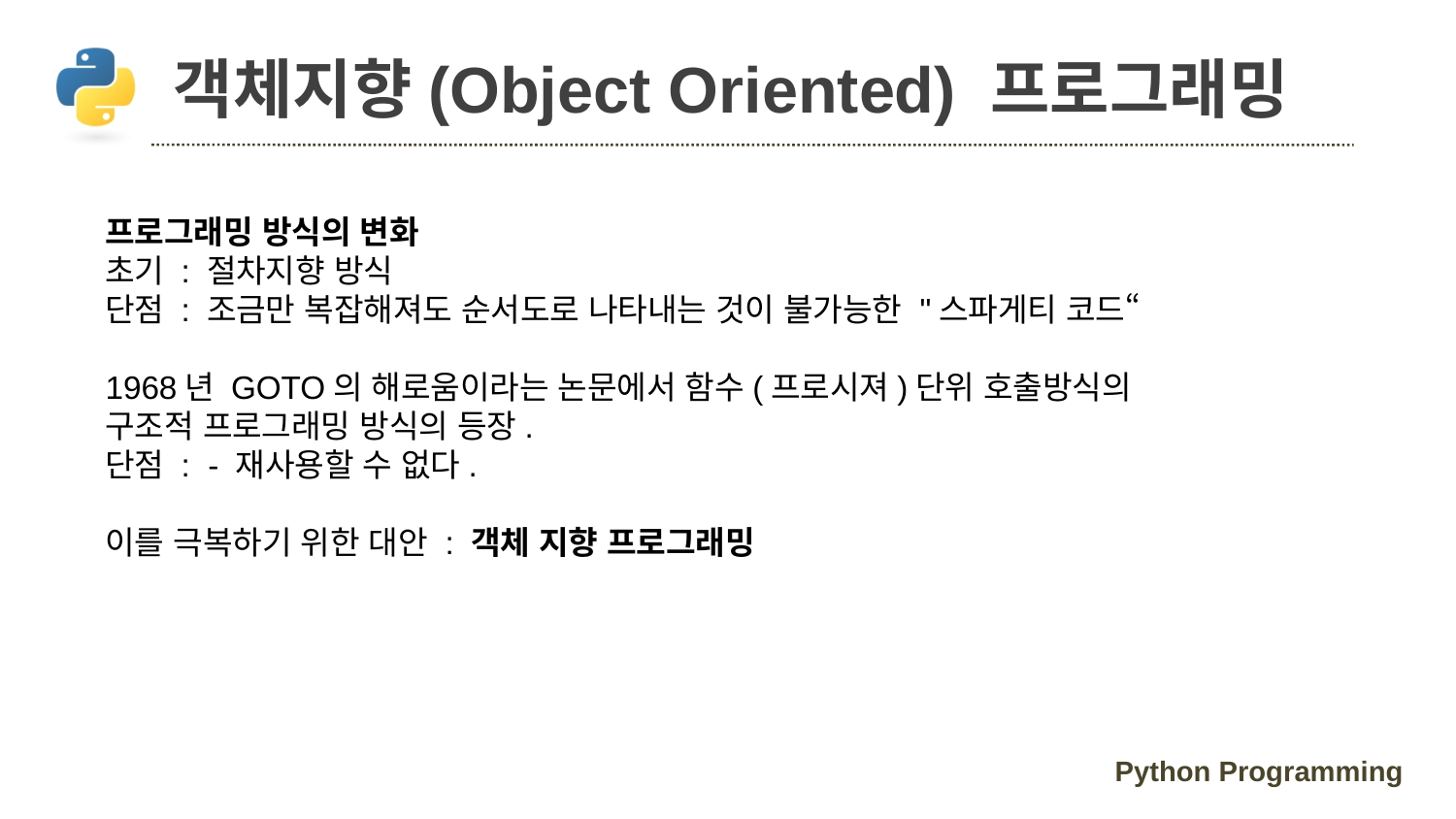

# 객체지향(Object Oriented) 프로그래밍
프로그래밍 방식의 변화
초기 : 절차지향 방식
단점 : 조금만 복잡해져도 순서도로 나타내는 것이 불가능한 "스파게티 코드“

1968년 GOTO의 해로움이라는 논문에서 함수(프로시져)단위 호출방식의
구조적 프로그래밍 방식의 등장.
단점 :  - 재사용할 수 없다.

이를 극복하기 위한 대안 : 객체 지향 프로그래밍